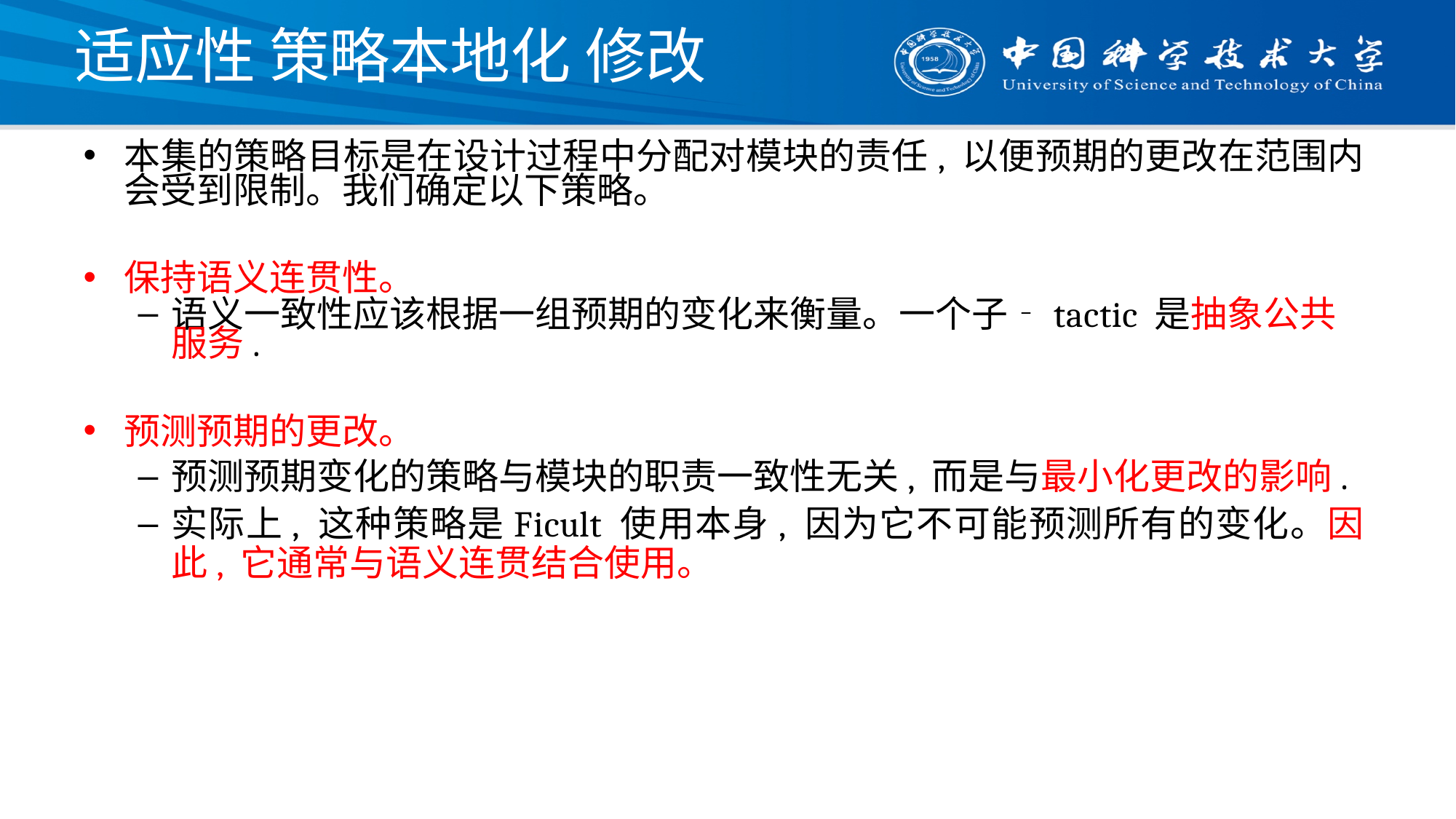

# 适应性 策略本地化 修改
本集的策略目标是在设计过程中分配对模块的责任, 以便预期的更改在范围内会受到限制。我们确定以下策略。

保持语义连贯性。
语义一致性应该根据一组预期的变化来衡量。一个子‐tactic 是抽象公共服务.

预测预期的更改。
预测预期变化的策略与模块的职责一致性无关, 而是与最小化更改的影响.
实际上, 这种策略是Ficult 使用本身, 因为它不可能预测所有的变化。因此, 它通常与语义连贯结合使用。